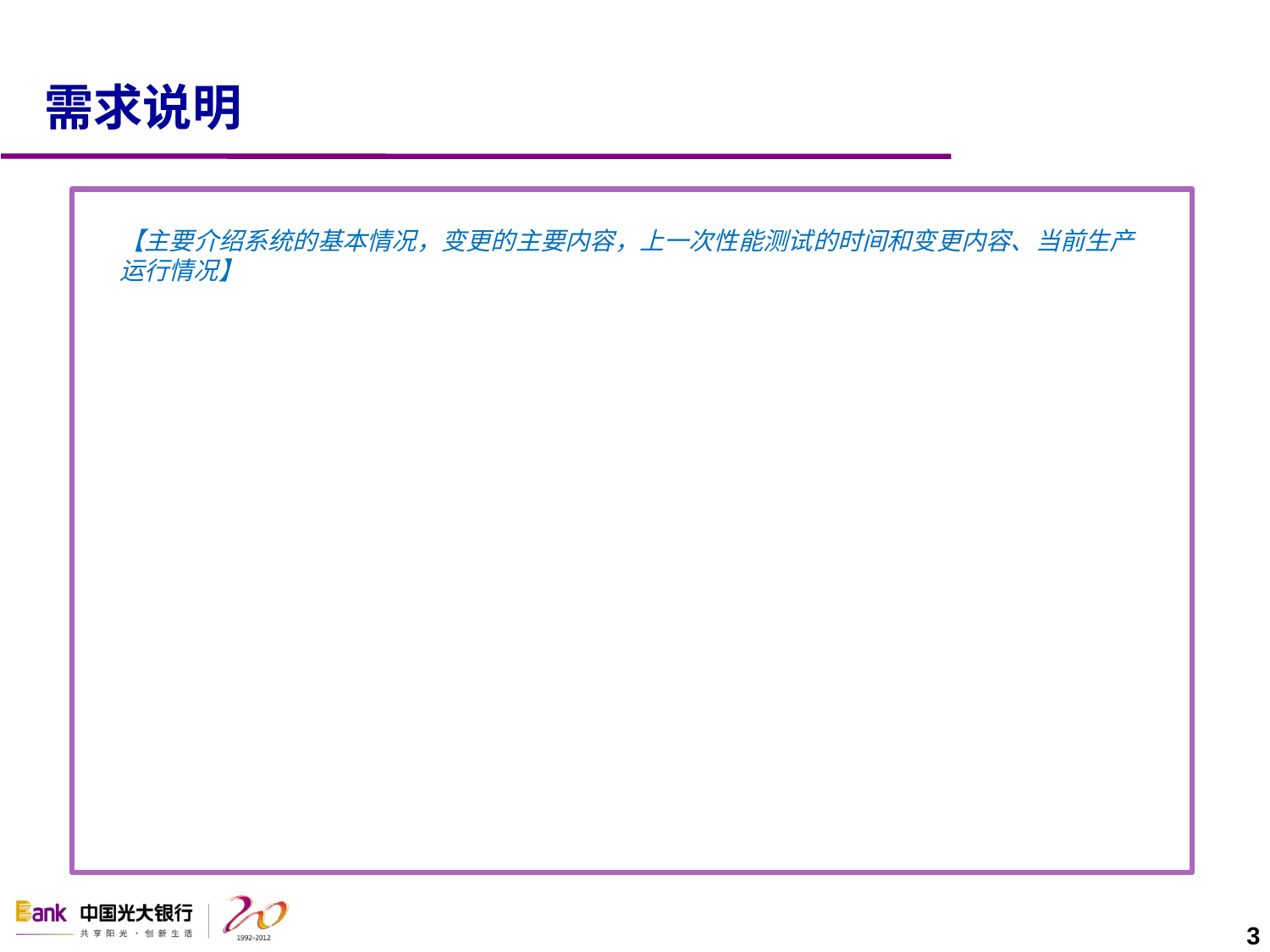

# 需求说明

【主要介绍系统的基本情况，变更的主要内容，上一次性能测试的时间和变更内容、当前生产运行情况】